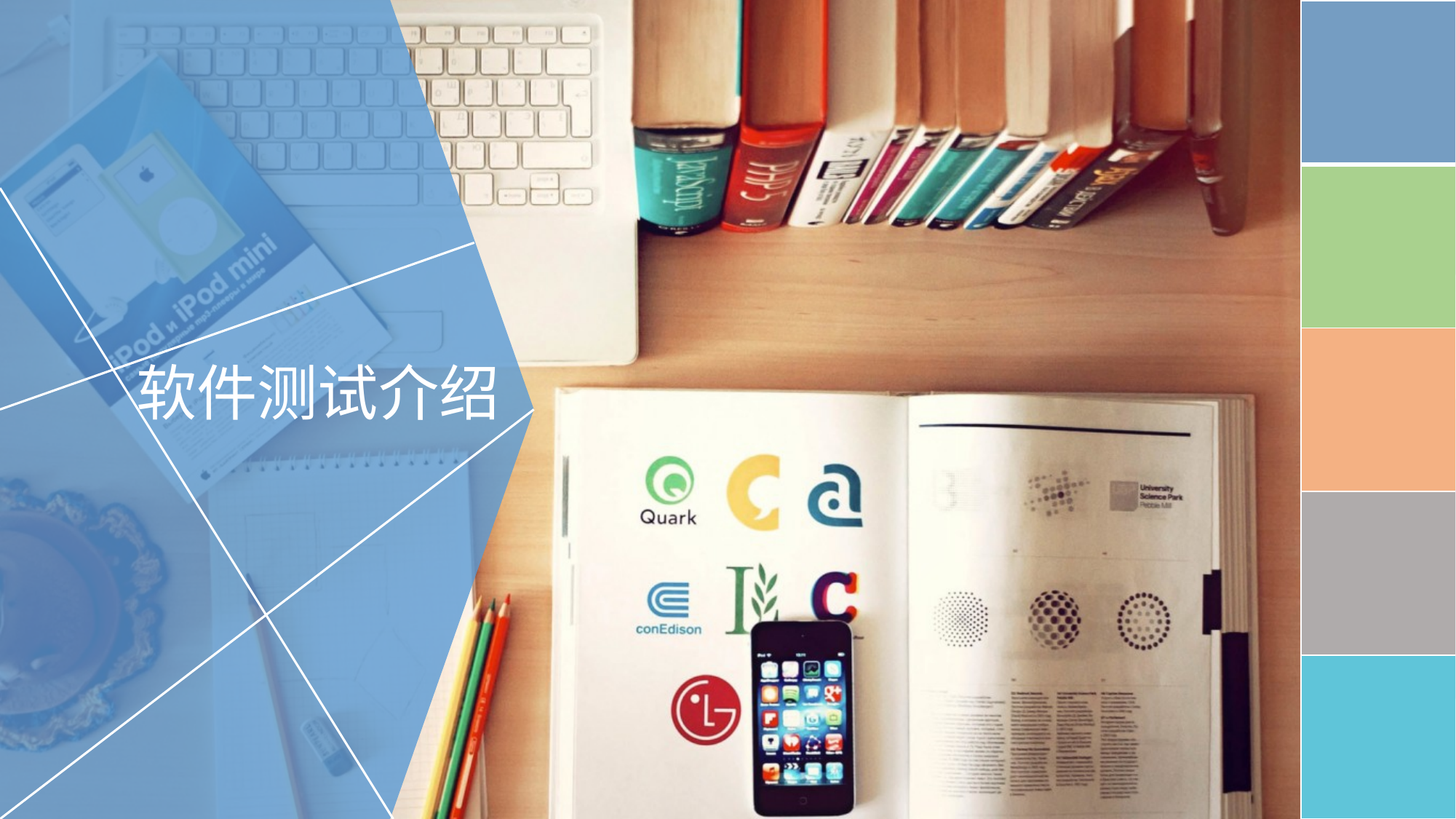

|  |
| --- |
|  |
|  |
|  |
|  |
软件测试介绍